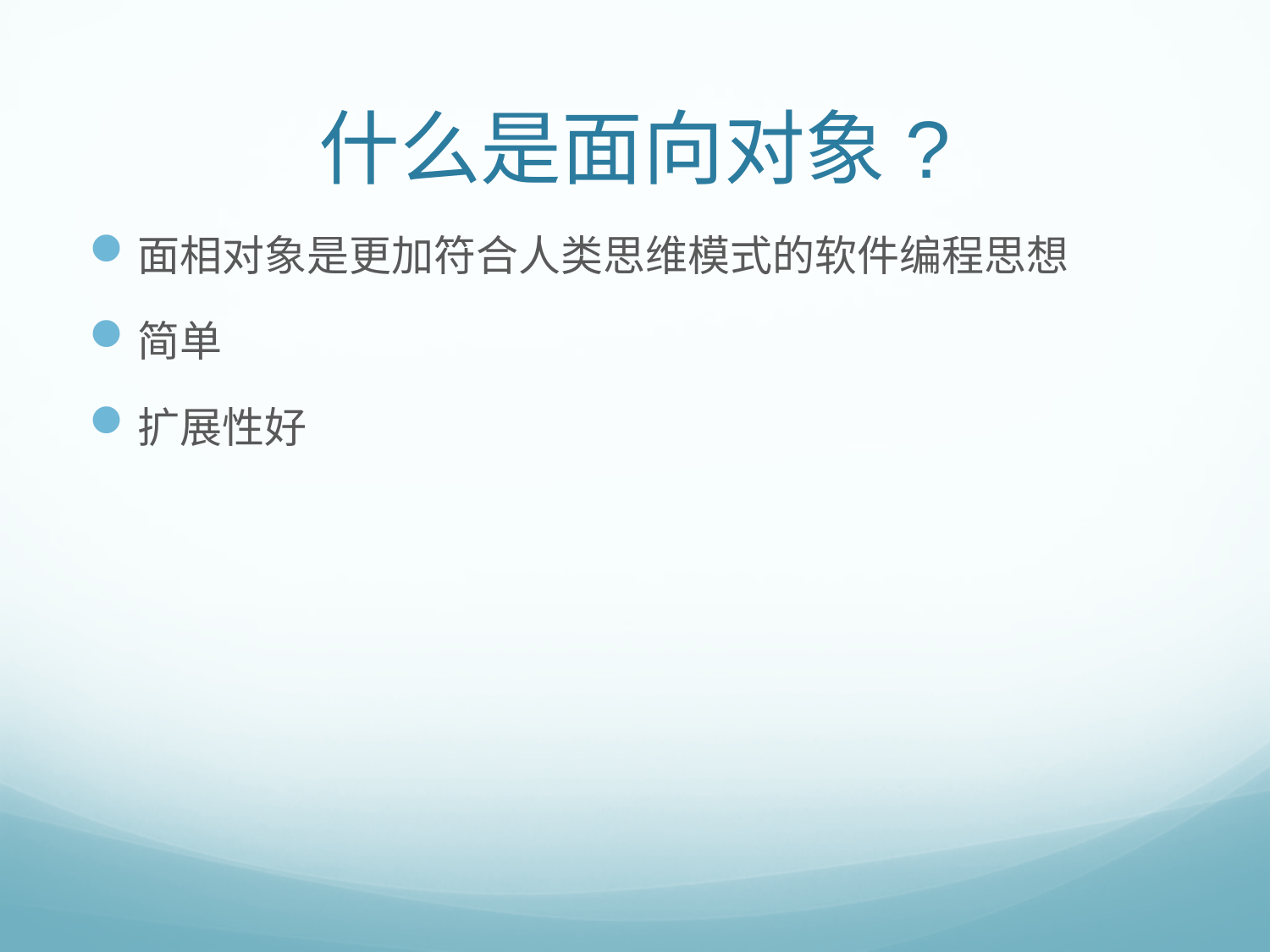

# 什么是面向对象?
面相对象是更加符合人类思维模式的软件编程思想
简单
扩展性好